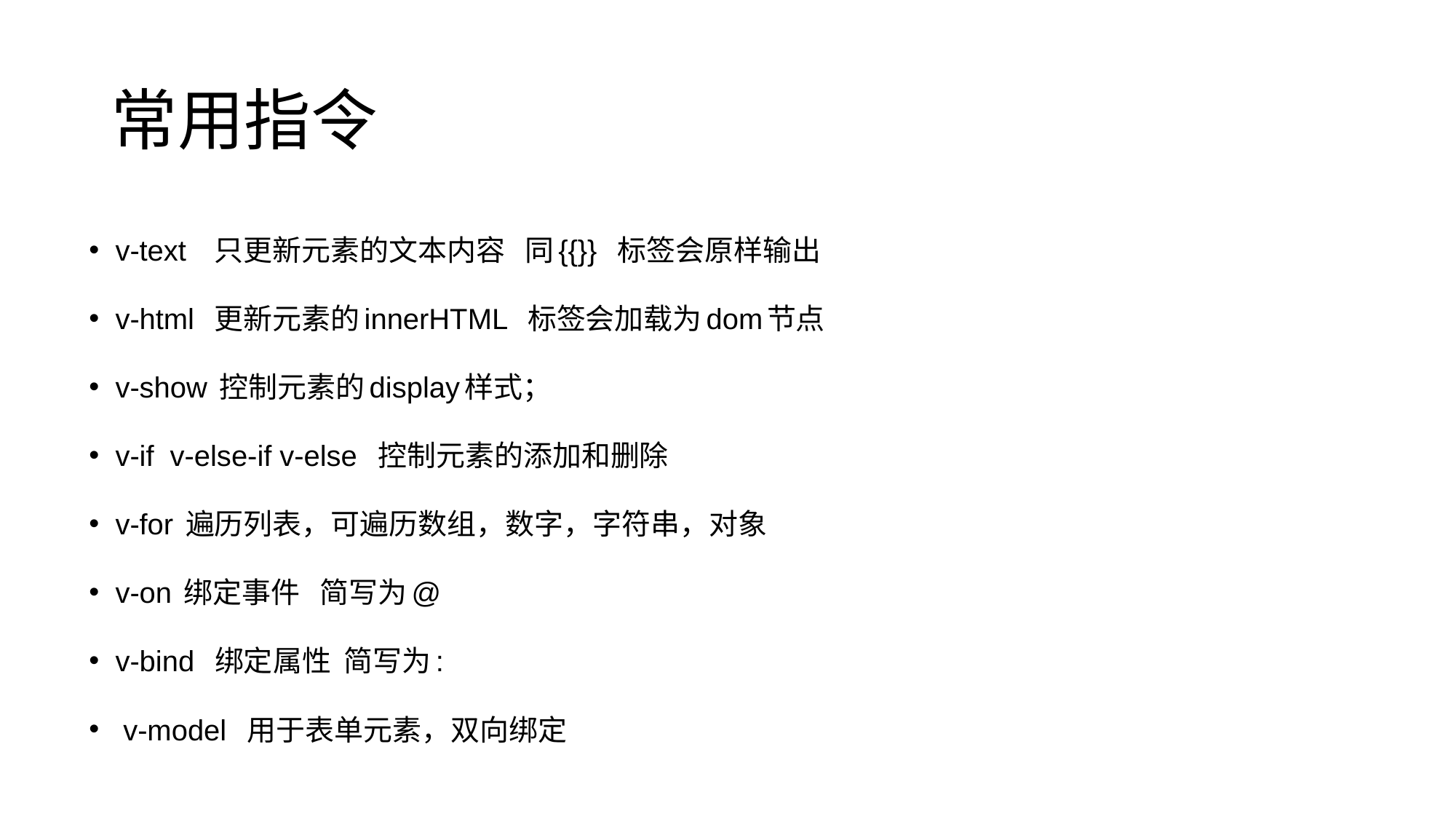

# 常用指令
v-text   只更新元素的文本内容   同{{}}  标签会原样输出
v-html  更新元素的innerHTML  标签会加载为dom节点
v-show 控制元素的display样式；
v-if  v-else-if v-else  控制元素的添加和删除
v-for 遍历列表，可遍历数组，数字，字符串，对象
v-on 绑定事件   简写为@
v-bind  绑定属性  简写为:
 v-model  用于表单元素，双向绑定